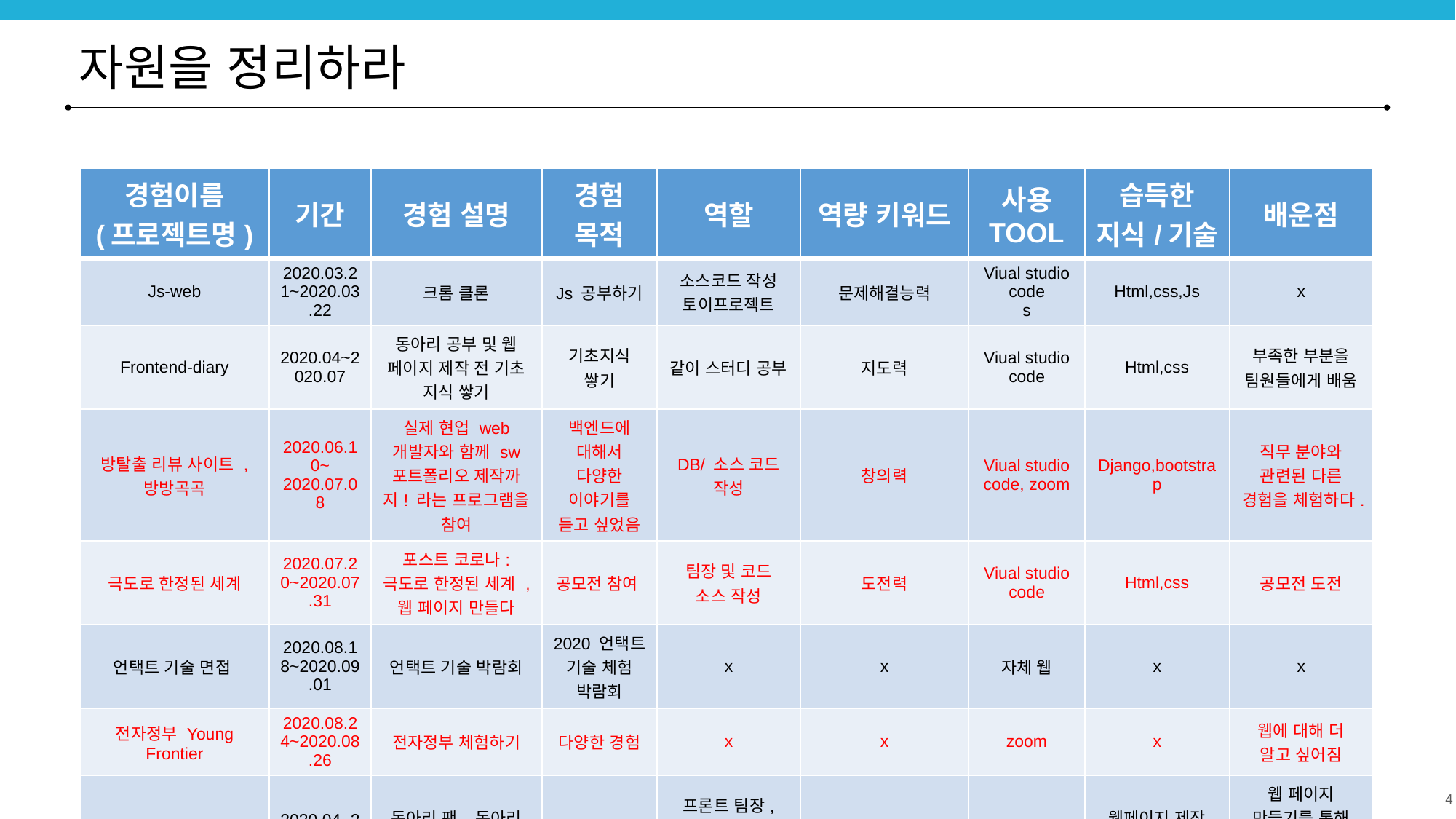

# 자원을 정리하라
| 경험이름 (프로젝트명) | 기간 | 경험 설명 | 경험 목적 | 역할 | 역량 키워드 | 사용 TOOL | 습득한 지식/기술 | 배운점 |
| --- | --- | --- | --- | --- | --- | --- | --- | --- |
| Js-web | 2020.03.21~2020.03.22 | 크롬 클론 | Js 공부하기 | 소스코드 작성 토이프로젝트 | 문제해결능력 | Viual studio code s | Html,css,Js | x |
| Frontend-diary | 2020.04~2020.07 | 동아리 공부 및 웹 페이지 제작 전 기초 지식 쌓기 | 기초지식 쌓기 | 같이 스터디 공부 | 지도력 | Viual studio code | Html,css | 부족한 부분을 팀원들에게 배움 |
| 방탈출 리뷰 사이트 , 방방곡곡 | 2020.06.10~ 2020.07.08 | 실제 현업 web 개발자와 함께 sw 포트폴리오 제작까지! 라는 프로그램을 참여 | 백엔드에 대해서 다양한 이야기를 듣고 싶었음 | DB/ 소스 코드 작성 | 창의력 | Viual studio code, zoom | Django,bootstrap | 직무 분야와 관련된 다른 경험을 체험하다. |
| 극도로 한정된 세계 | 2020.07.20~2020.07.31 | 포스트 코로나: 극도로 한정된 세계 , 웹 페이지 만들다 | 공모전 참여 | 팀장 및 코드 소스 작성 | 도전력 | Viual studio code | Html,css | 공모전 도전 |
| 언택트 기술 면접 | 2020.08.18~2020.09.01 | 언택트 기술 박람회 | 2020 언택트 기술 체험 박람회 | x | x | 자체 웹 | x | x |
| 전자정부 Young Frontier | 2020.08.24~2020.08.26 | 전자정부 체험하기 | 다양한 경험 | x | x | zoom | x | 웹에 대해 더 알고 싶어짐 |
| 동아리 팬 | 2020.04~2020.12.31 | 동아리 팬, 동아리 사이트 제작 | 동아리 체험 | 프론트 팀장, 회원가입 및 마이페이지 | 지도력 | Web storm | 웹페이지 제작 기술 | 웹 페이지 만들기를 통해 페어 프로젝트의 소중함을 배움 |